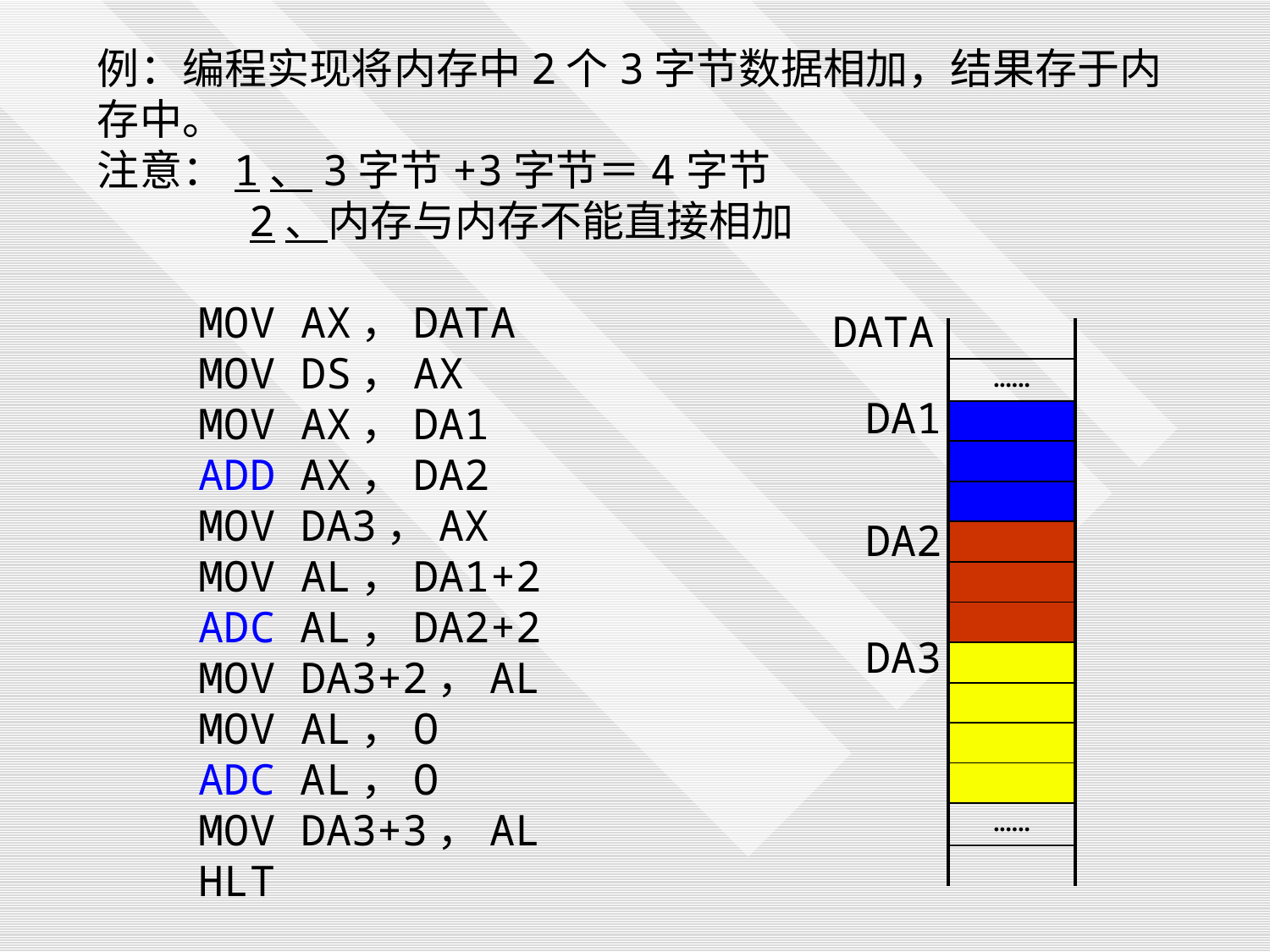

例：编程实现将内存中2个3字节数据相加，结果存于内存中。
注意：1、3字节+3字节＝4字节
      2、内存与内存不能直接相加

    MOV AX，DATA
    MOV DS，AX
    MOV AX，DA1
    ADD AX，DA2
    MOV DA3，AX
    MOV AL，DA1+2
    ADC AL，DA2+2
    MOV DA3+2，AL
    MOV AL，O
    ADC AL，O
    MOV DA3+3，AL
    HLT
DATA
|  |
| --- |
| ...... |
|  |
|  |
|  |
|  |
|  |
|  |
|  |
|  |
|  |
|  |
| ...... |
|  |
DA1
DA2
DA3